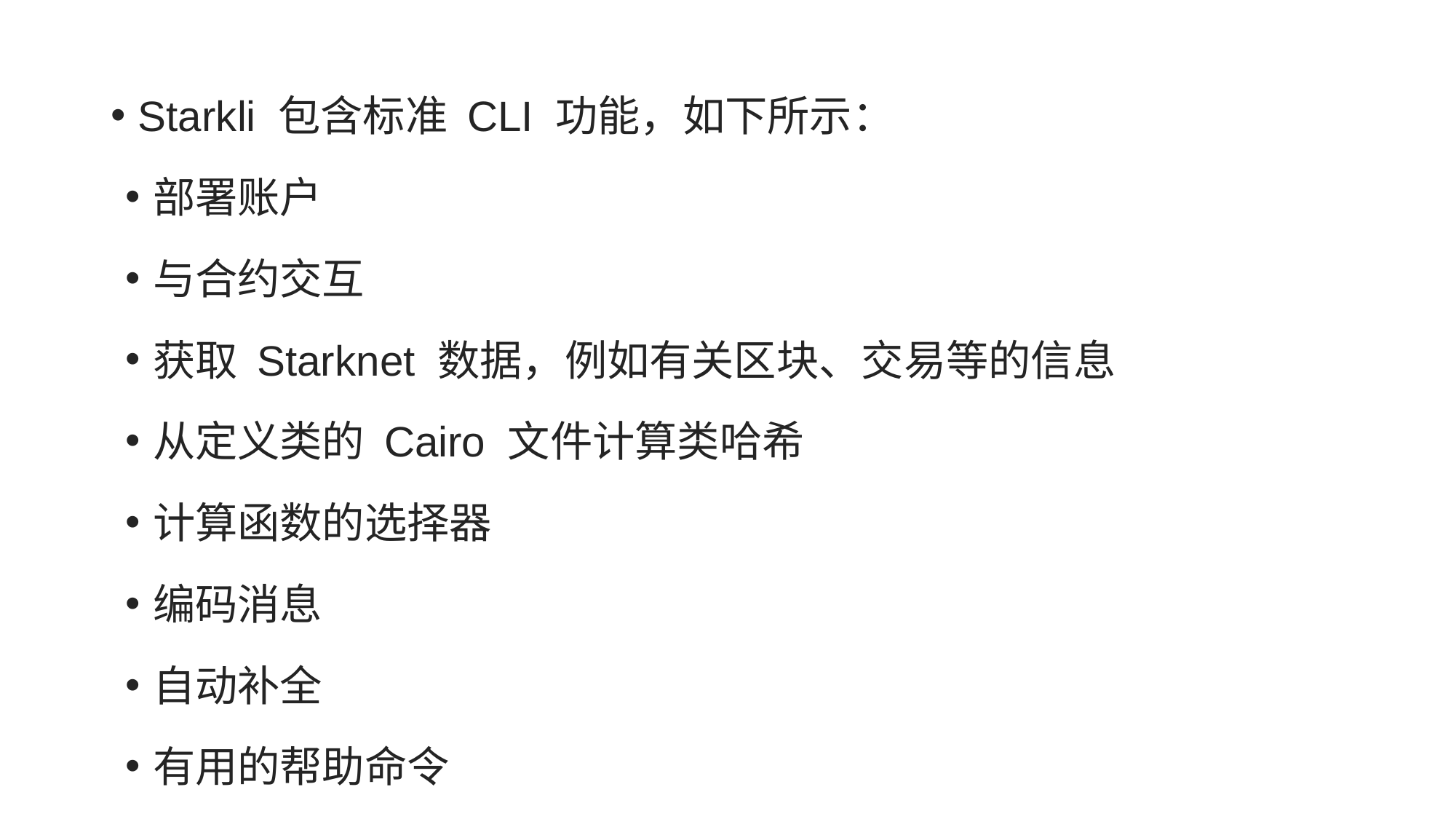

Starkli 包含标准 CLI 功能，如下所示：
部署账户
与合约交互
获取 Starknet 数据，例如有关区块、交易等的信息
从定义类的 Cairo 文件计算类哈希
计算函数的选择器
编码消息
自动补全
有用的帮助命令
进行多次调用的能力